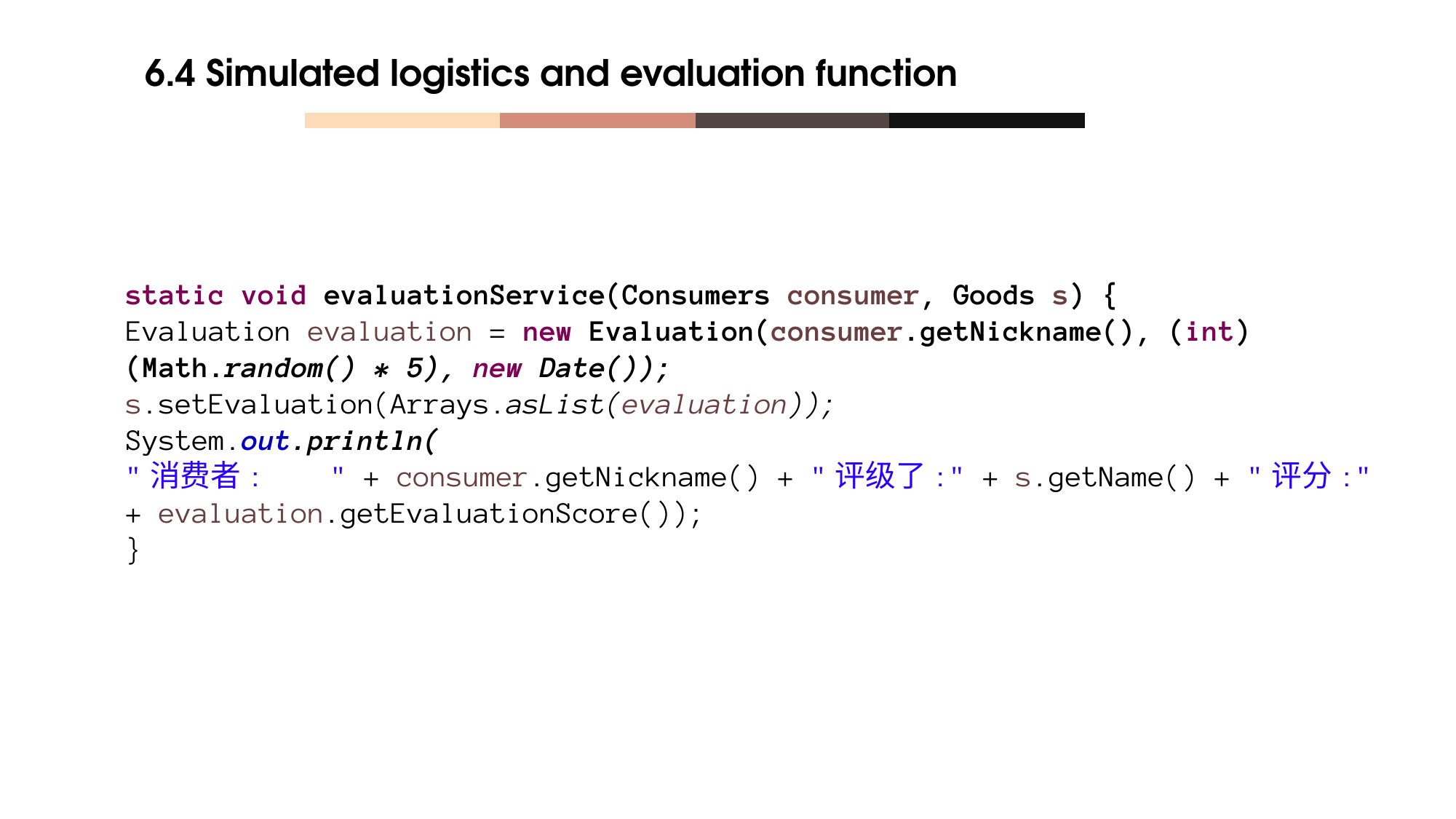

6.4 Simulated logistics and evaluation function
static void evaluationService(Consumers consumer, Goods s) {
Evaluation evaluation = new Evaluation(consumer.getNickname(), (int) (Math.random() * 5), new Date());
s.setEvaluation(Arrays.asList(evaluation));
System.out.println(
"消费者:    " + consumer.getNickname() + "评级了:" + s.getName() + "评分:" + evaluation.getEvaluationScore());
}